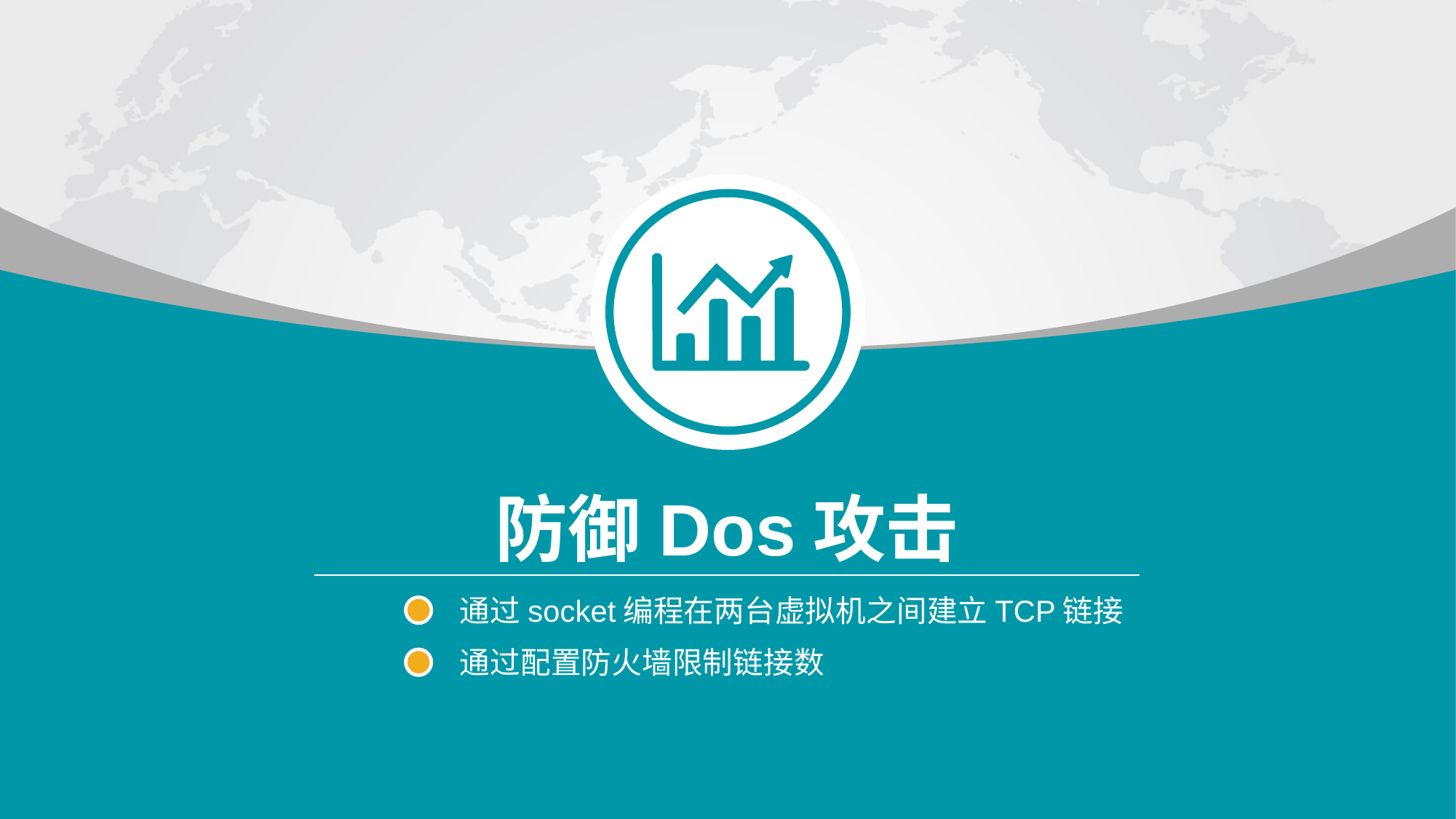

防御Dos攻击
通过socket编程在两台虚拟机之间建立TCP链接

通过配置防火墙限制链接数